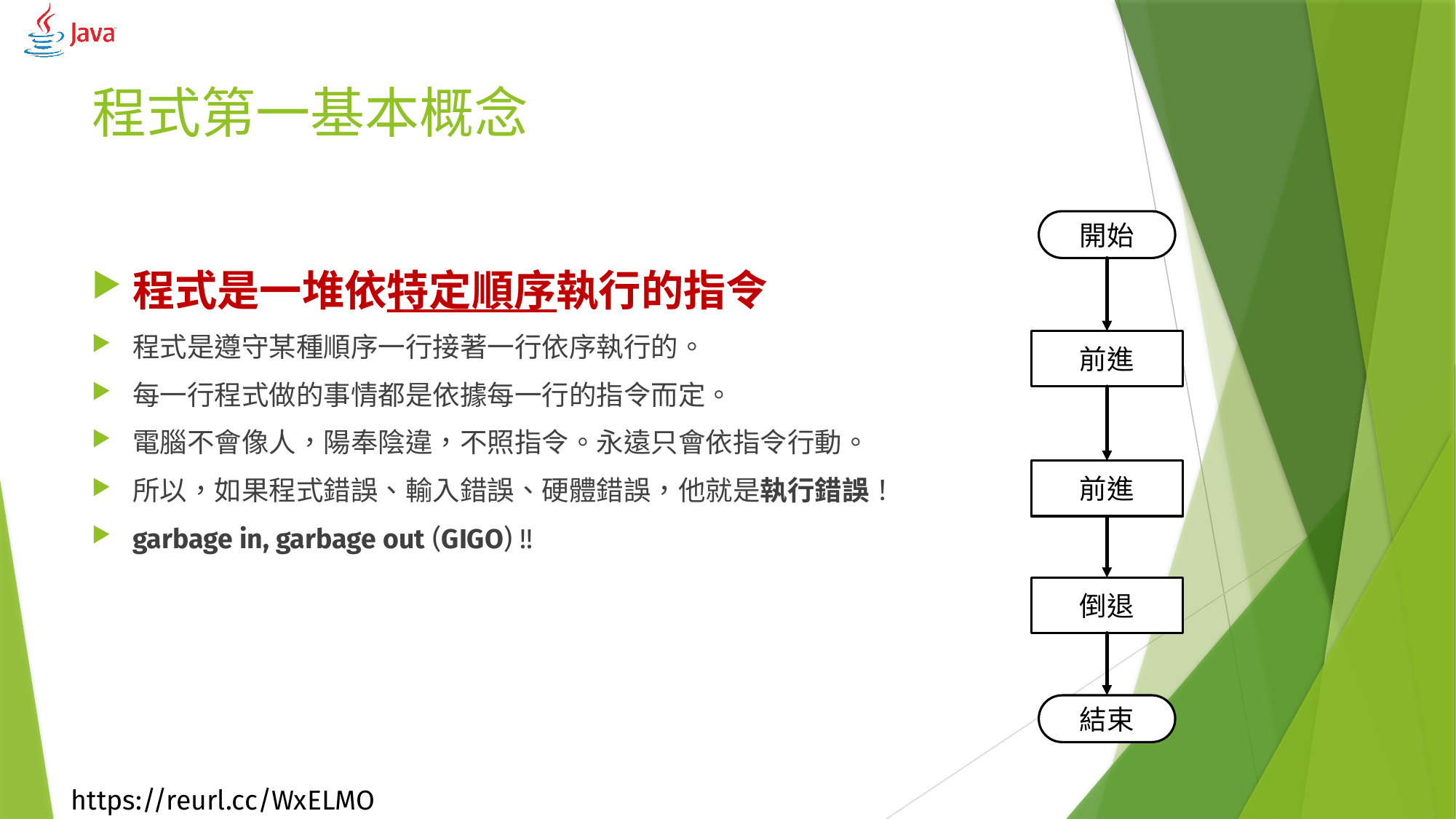

# 程式第一基本概念
開始
前進
前進
倒退
結束
程式是一堆依特定順序執行的指令
程式是遵守某種順序一行接著一行依序執行的。
每一行程式做的事情都是依據每一行的指令而定。
電腦不會像人，陽奉陰違，不照指令。永遠只會依指令行動。
所以，如果程式錯誤、輸入錯誤、硬體錯誤，他就是執行錯誤！
garbage in, garbage out (GIGO) !!